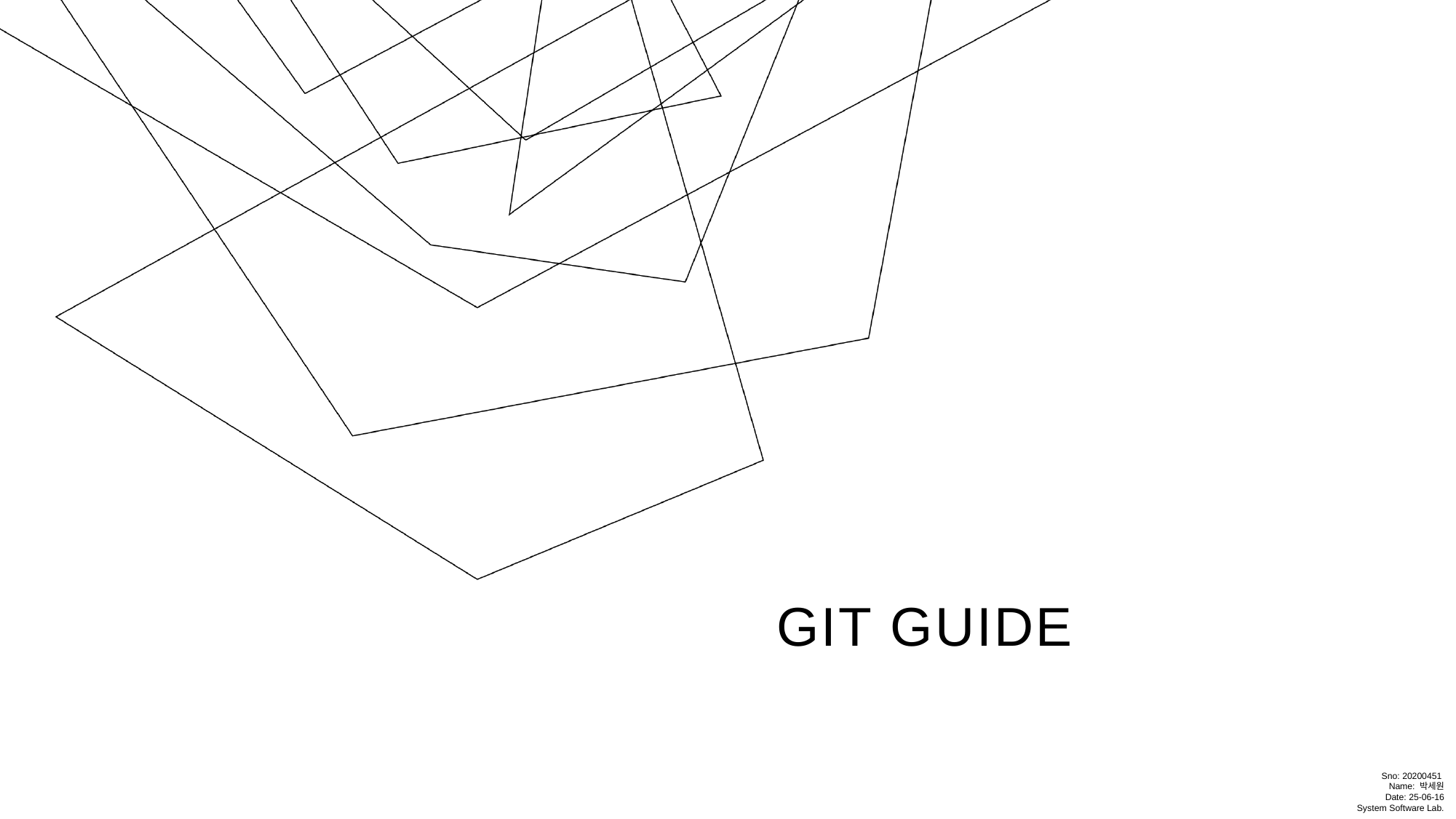

# GIT GUIDE
Sno: 20200451
Name: 박세원
Date: 25-06-16
System Software Lab.